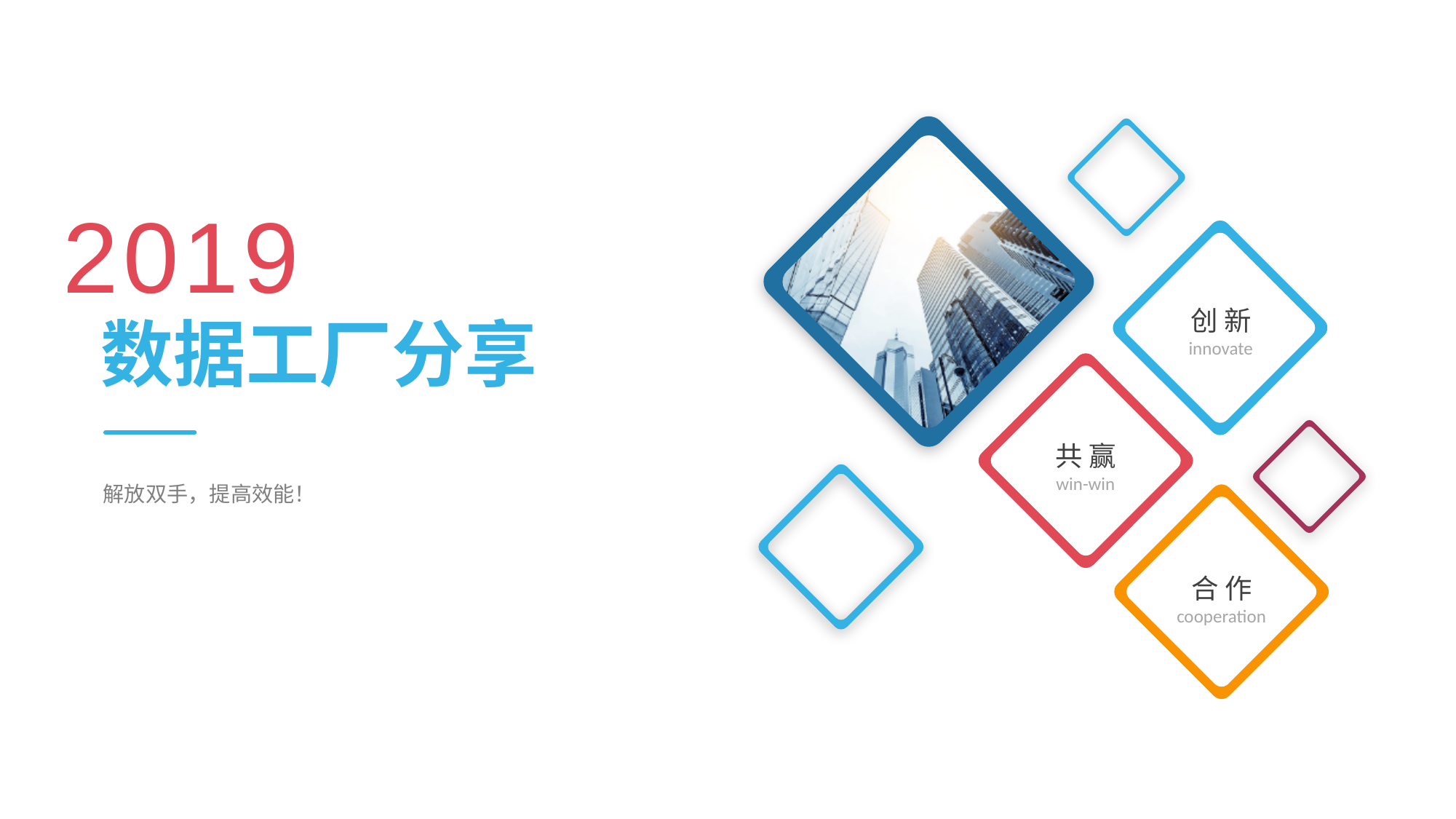

2019

创 新
innovate
数据工厂分享

共 赢
win-win

解放双手，提高效能！

合 作
cooperation